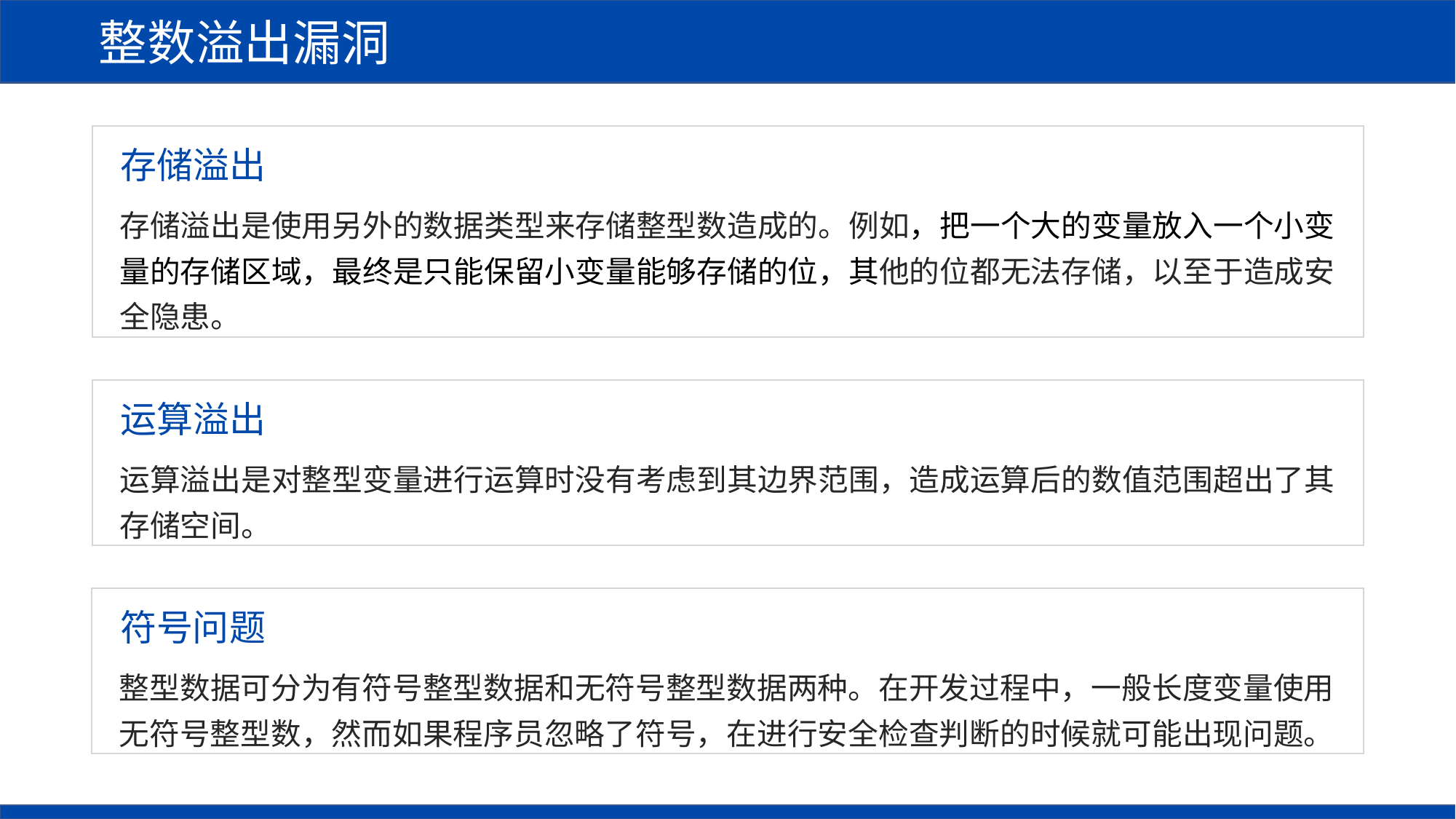

整数溢出漏洞

存储溢出
存储溢出是使用另外的数据类型来存储整型数造成的。例如，把一个大的变量放入一个小变量的存储区域，最终是只能保留小变量能够存储的位，其他的位都无法存储，以至于造成安全隐患。

运算溢出
运算溢出是对整型变量进行运算时没有考虑到其边界范围，造成运算后的数值范围超出了其存储空间。

符号问题
整型数据可分为有符号整型数据和无符号整型数据两种。在开发过程中，一般长度变量使用无符号整型数，然而如果程序员忽略了符号，在进行安全检查判断的时候就可能出现问题。